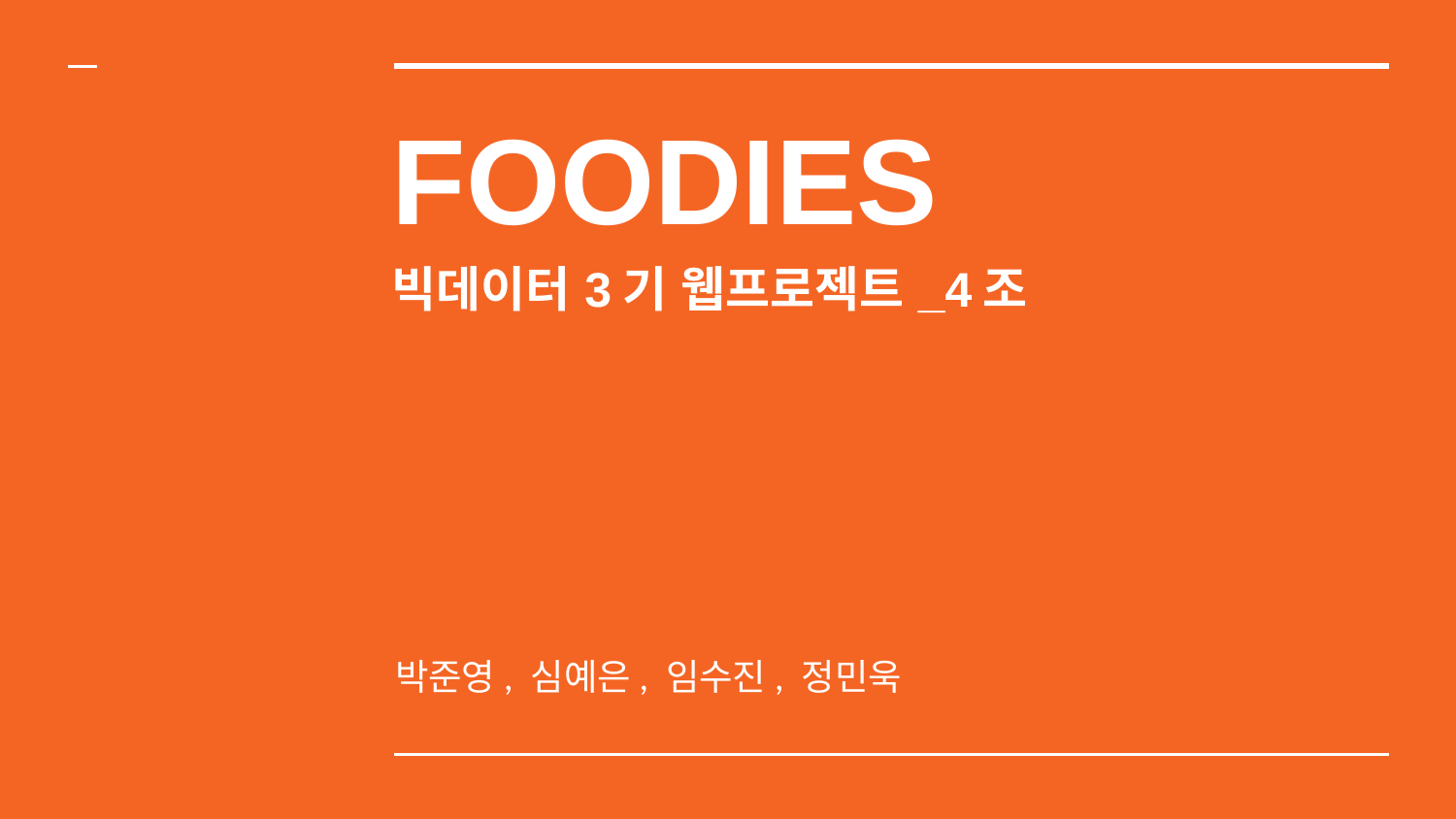

# FOODIES
빅데이터3기 웹프로젝트_4조
박준영, 심예은, 임수진, 정민욱